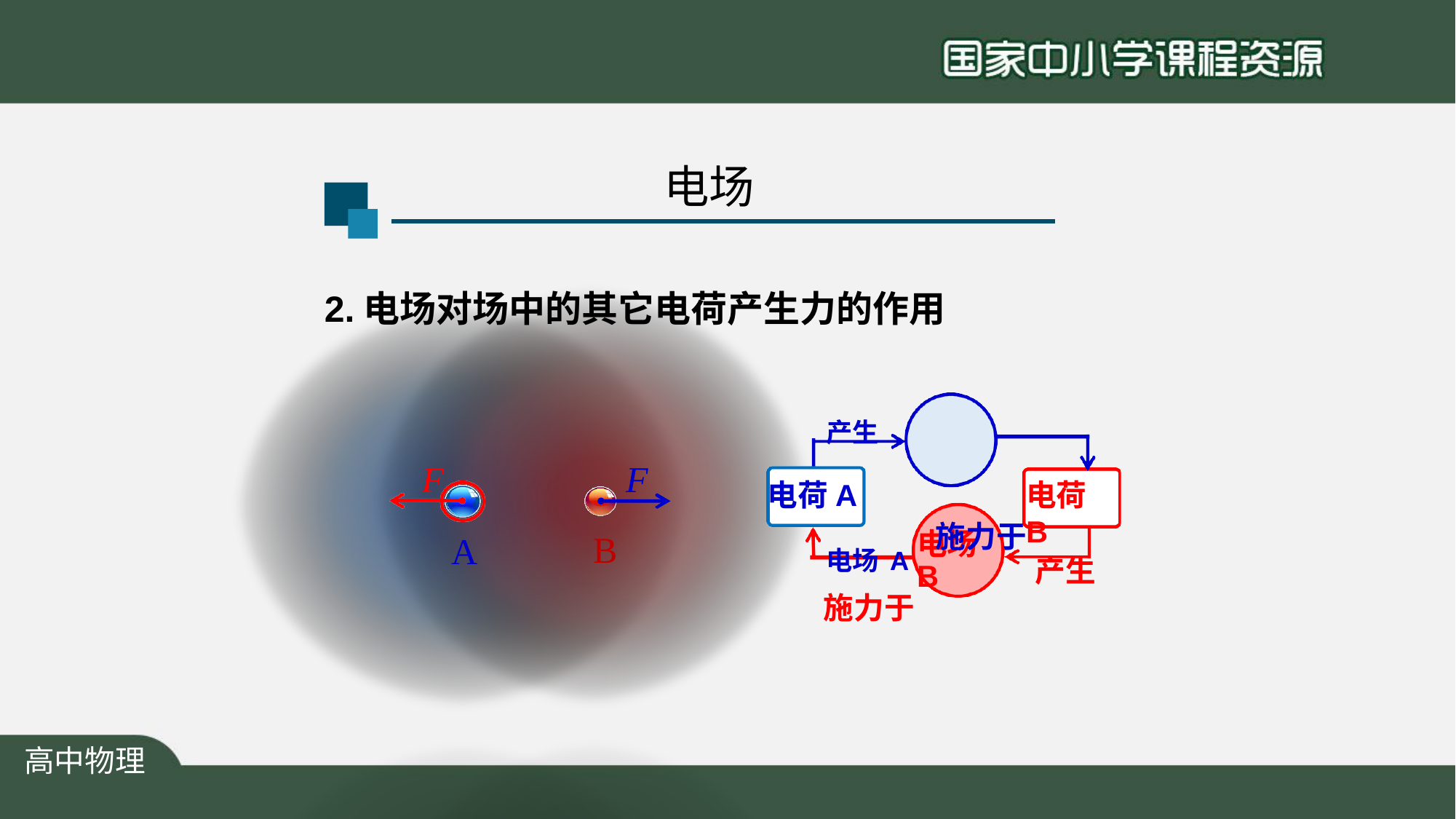

# 电场

2.电场对场中的其它电荷产生力的作用

产生	电场A 施力于

F
F
电荷A
电场B
施力于
电荷B

B
A
产生
高中物理